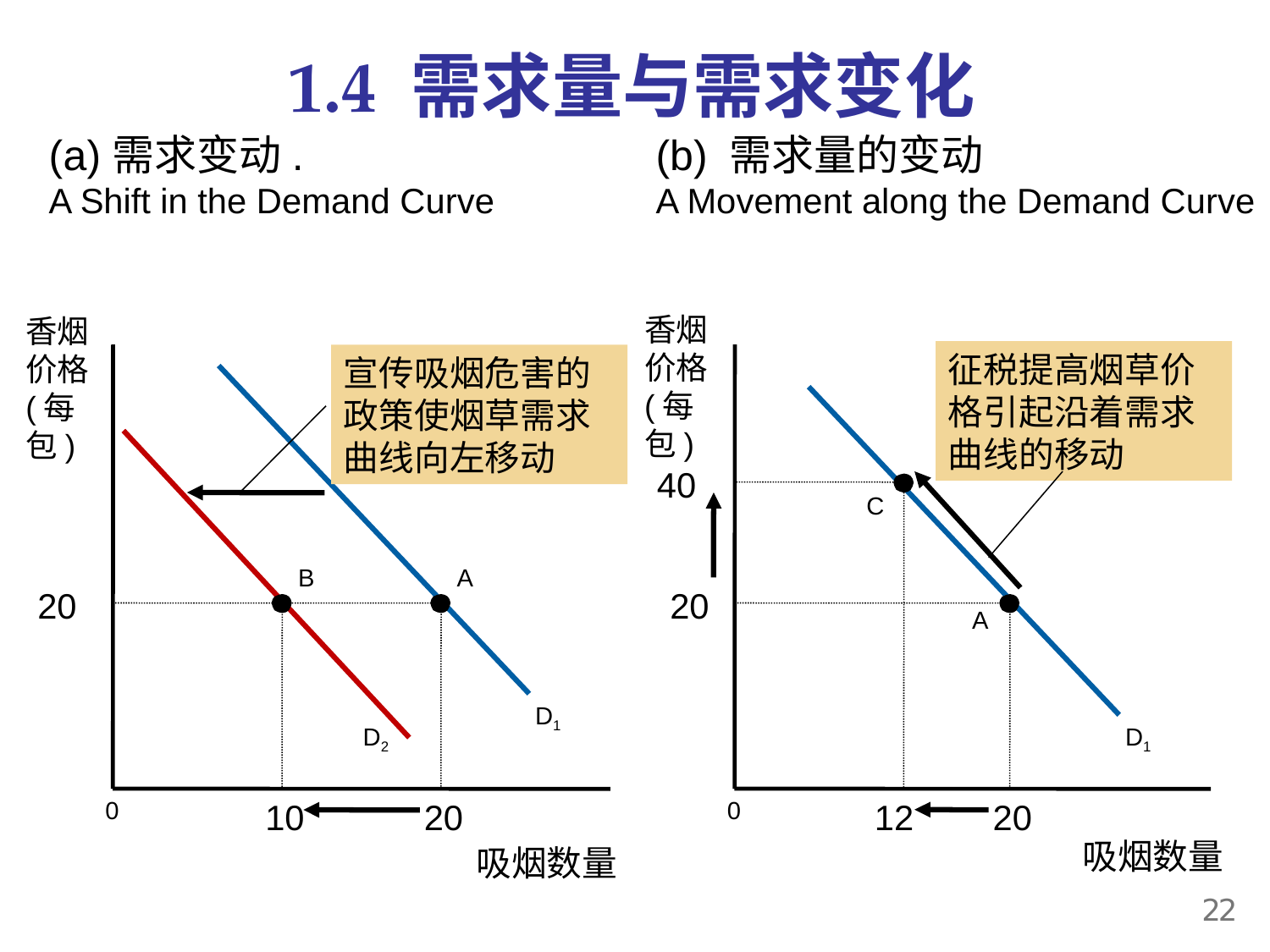

# 1.4 需求量与需求变化
需求变动.
A Shift in the Demand Curve
(b) 需求量的变动
A Movement along the Demand Curve
香烟价格(每包)
香烟价格(每包)
征税提高烟草价格引起沿着需求曲线的移动

宣传吸烟危害的政策使烟草需求曲线向左移动

D1
D1
D2
40

C
12
B

A

20
20

A
20
20
10
0
吸烟数量
0
吸烟数量
22